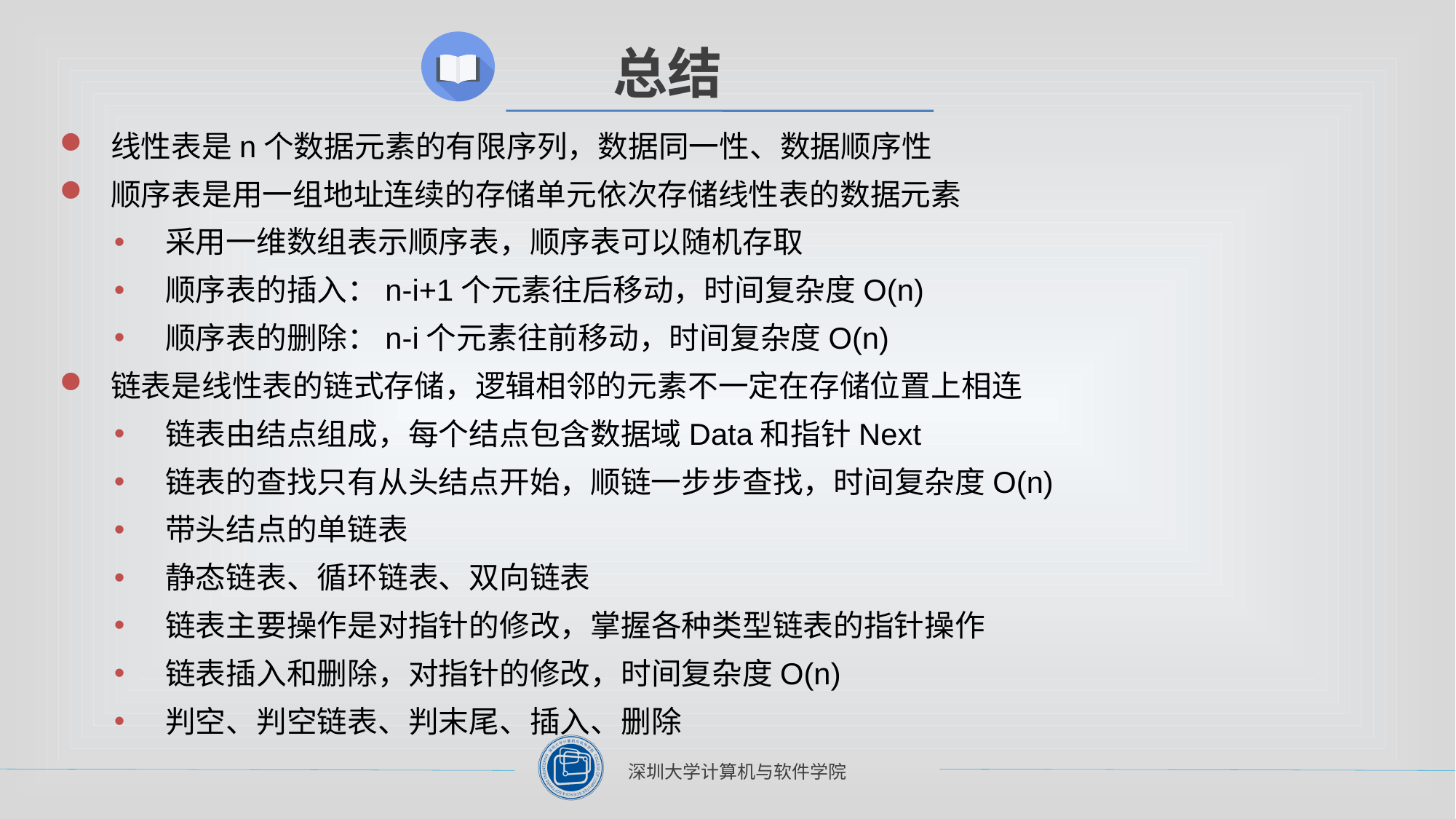

线性表是n个数据元素的有限序列，数据同一性、数据顺序性
顺序表是用一组地址连续的存储单元依次存储线性表的数据元素
采用一维数组表示顺序表，顺序表可以随机存取
顺序表的插入：n-i+1个元素往后移动，时间复杂度O(n)
顺序表的删除：n-i个元素往前移动，时间复杂度O(n)
链表是线性表的链式存储，逻辑相邻的元素不一定在存储位置上相连
链表由结点组成，每个结点包含数据域Data和指针Next
链表的查找只有从头结点开始，顺链一步步查找，时间复杂度O(n)
带头结点的单链表
静态链表、循环链表、双向链表
链表主要操作是对指针的修改，掌握各种类型链表的指针操作
链表插入和删除，对指针的修改，时间复杂度O(n)
判空、判空链表、判末尾、插入、删除
71